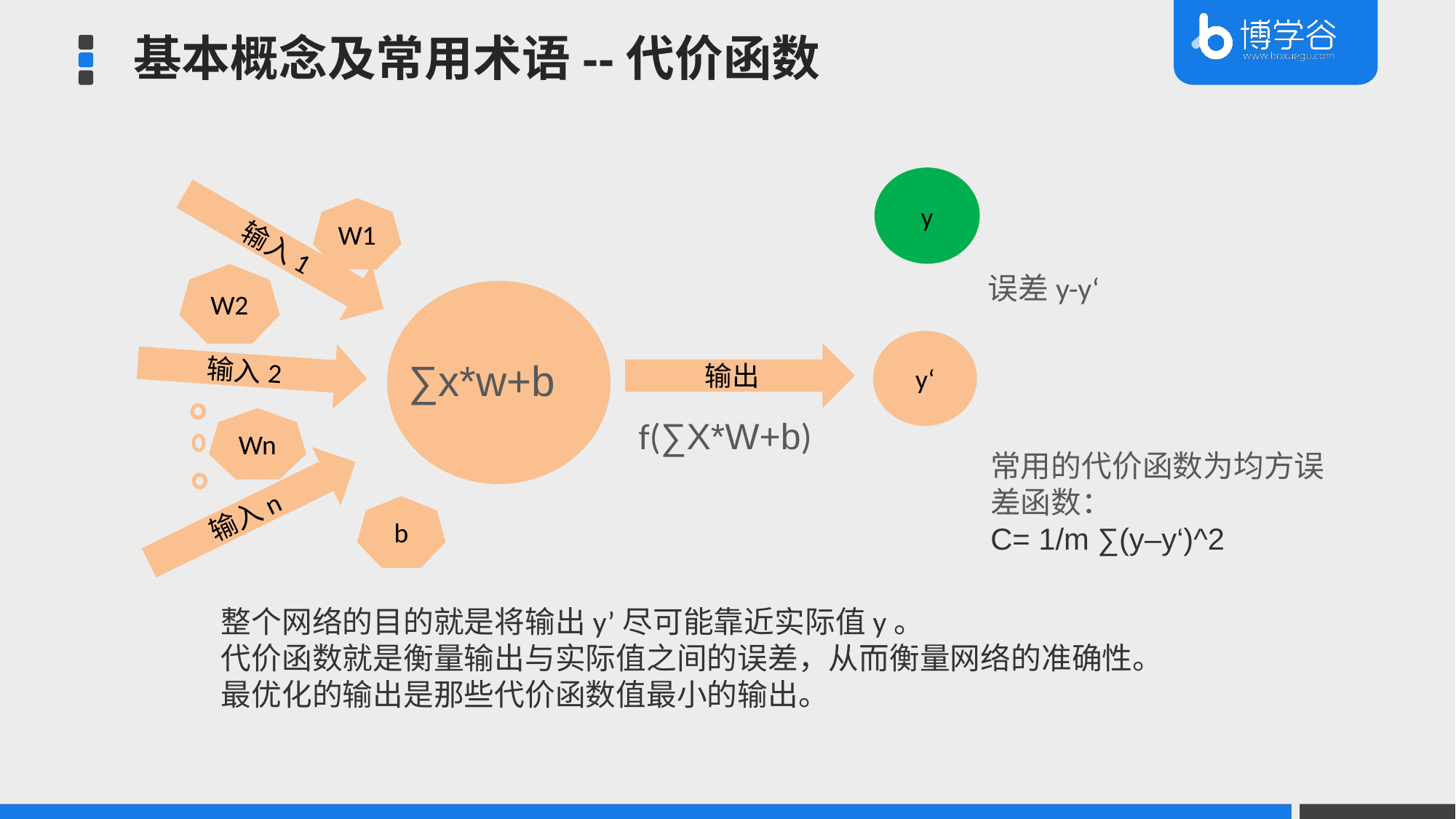

基本概念及常用术语--代价函数

y
W1
输入1

输入2
输出

输入n
W2
∑x*w+b
Wn
f(∑X*W+b)
b
误差y-y‘
y‘
常用的代价函数为均方误差函数：
C= 1/m ∑(y–y‘)^2

整个网络的目的就是将输出y’尽可能靠近实际值y。
代价函数就是衡量输出与实际值之间的误差，从而衡量网络的准确性。
最优化的输出是那些代价函数值最小的输出。